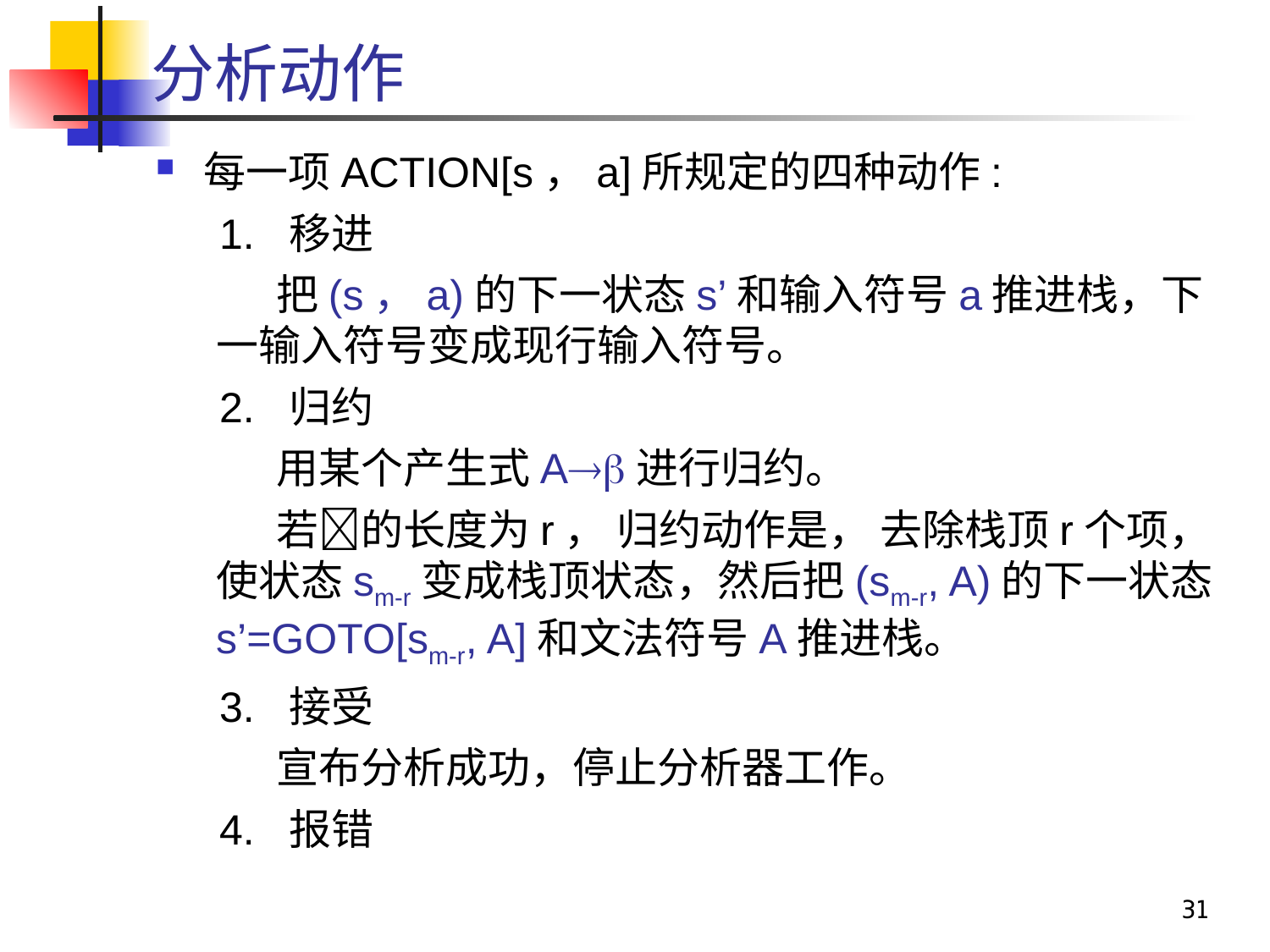

# 分析动作
每一项ACTION[s，a]所规定的四种动作:
1.  移进
把(s，a)的下一状态s’和输入符号a推进栈，下一输入符号变成现行输入符号。
2.  归约
用某个产生式A→β进行归约。
若β的长度为r， 归约动作是， 去除栈顶r个项，使状态sm-r变成栈顶状态，然后把(sm-r, A)的下一状态s’=GOTO[sm-r, A]和文法符号A推进栈。
3.  接受
宣布分析成功，停止分析器工作。
4.  报错

31